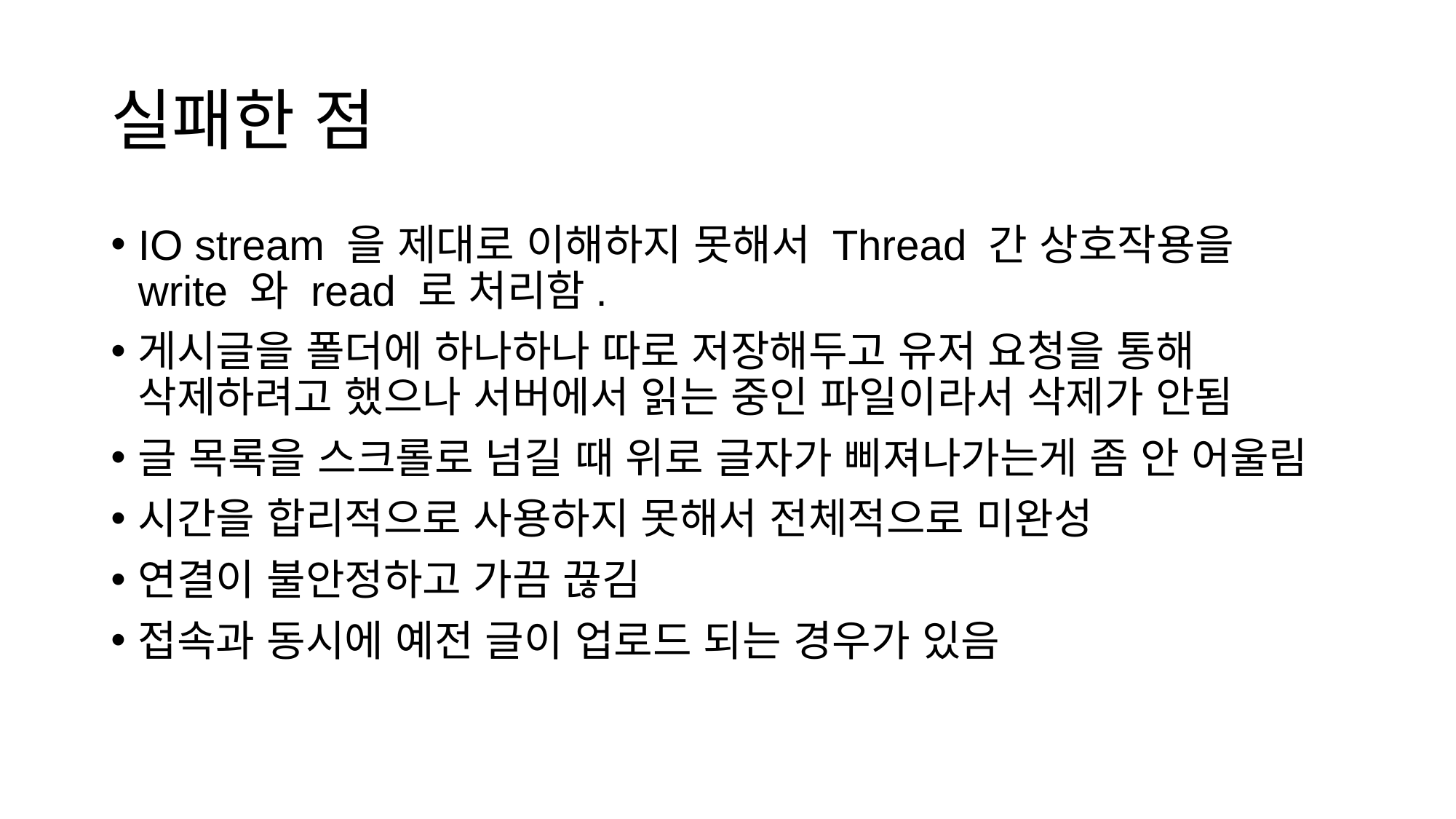

# 실패한 점
IO stream 을 제대로 이해하지 못해서 Thread 간 상호작용을 write 와 read 로 처리함.
게시글을 폴더에 하나하나 따로 저장해두고 유저 요청을 통해 삭제하려고 했으나 서버에서 읽는 중인 파일이라서 삭제가 안됨
글 목록을 스크롤로 넘길 때 위로 글자가 삐져나가는게 좀 안 어울림
시간을 합리적으로 사용하지 못해서 전체적으로 미완성
연결이 불안정하고 가끔 끊김
접속과 동시에 예전 글이 업로드 되는 경우가 있음